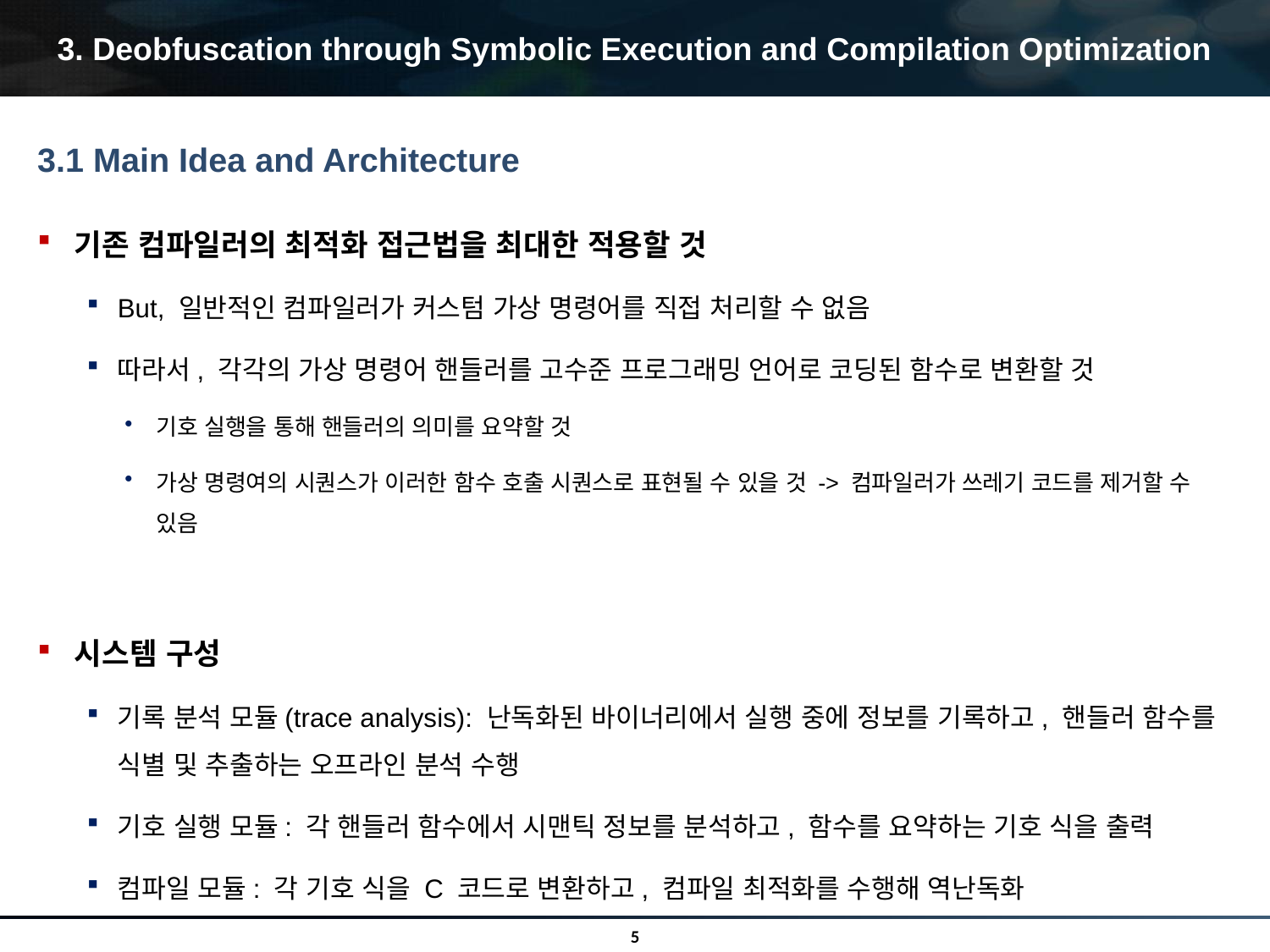

# 3. Deobfuscation through Symbolic Execution and Compilation Optimization
3.1 Main Idea and Architecture
기존 컴파일러의 최적화 접근법을 최대한 적용할 것
But, 일반적인 컴파일러가 커스텀 가상 명령어를 직접 처리할 수 없음
따라서, 각각의 가상 명령어 핸들러를 고수준 프로그래밍 언어로 코딩된 함수로 변환할 것
기호 실행을 통해 핸들러의 의미를 요약할 것
가상 명령여의 시퀀스가 이러한 함수 호출 시퀀스로 표현될 수 있을 것 -> 컴파일러가 쓰레기 코드를 제거할 수 있음

시스템 구성
기록 분석 모듈(trace analysis): 난독화된 바이너리에서 실행 중에 정보를 기록하고, 핸들러 함수를 식별 및 추출하는 오프라인 분석 수행
기호 실행 모듈: 각 핸들러 함수에서 시맨틱 정보를 분석하고, 함수를 요약하는 기호 식을 출력
컴파일 모듈: 각 기호 식을 C 코드로 변환하고, 컴파일 최적화를 수행해 역난독화